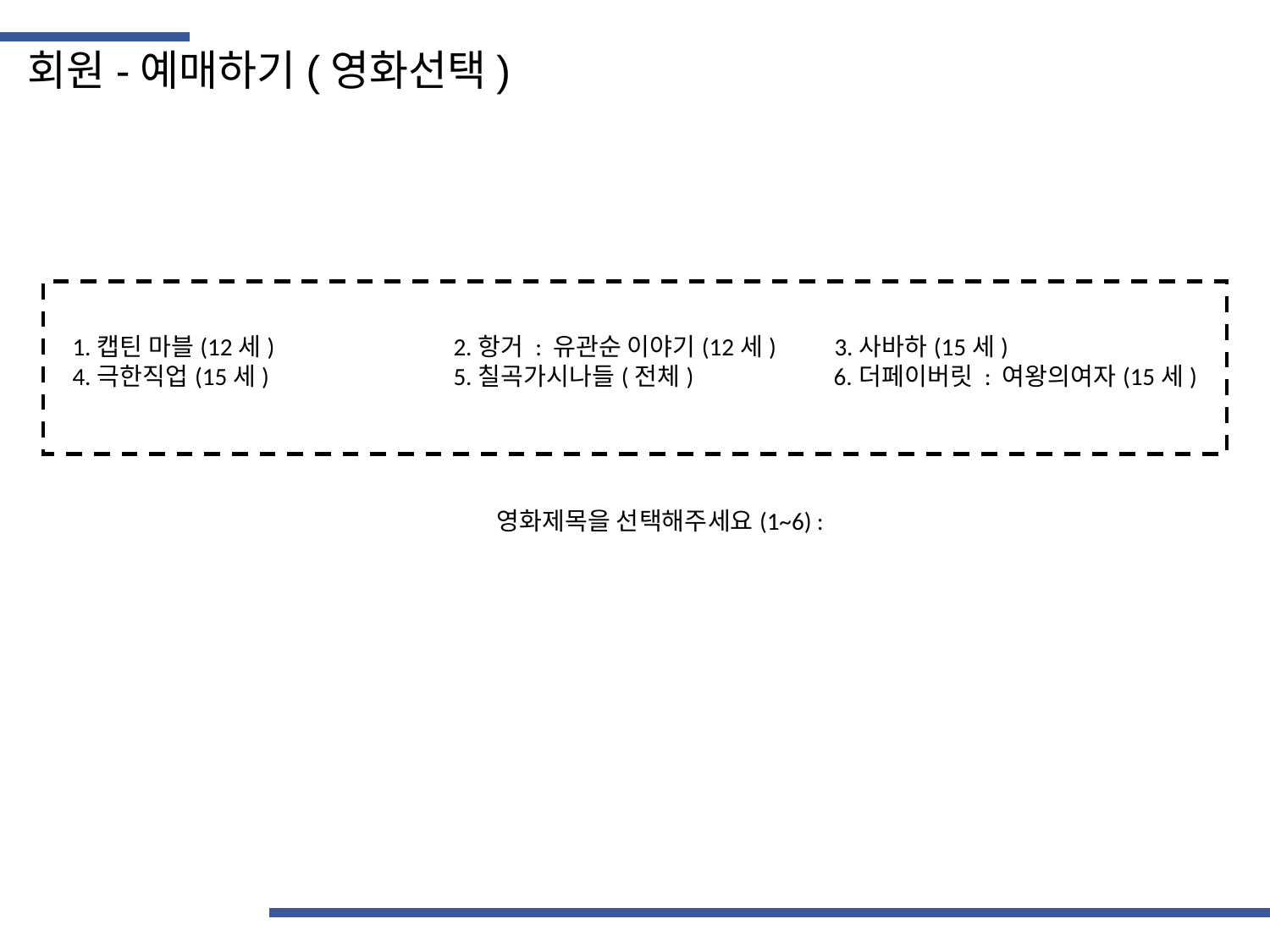

회원-예매하기(영화선택)

1.캡틴 마블(12세)		2.항거 : 유관순 이야기(12세)	3.사바하(15세)
4.극한직업(15세)		5.칠곡가시나들(전체)	                       6.더페이버릿 : 여왕의여자(15세)
영화제목을 선택해주세요(1~6) :